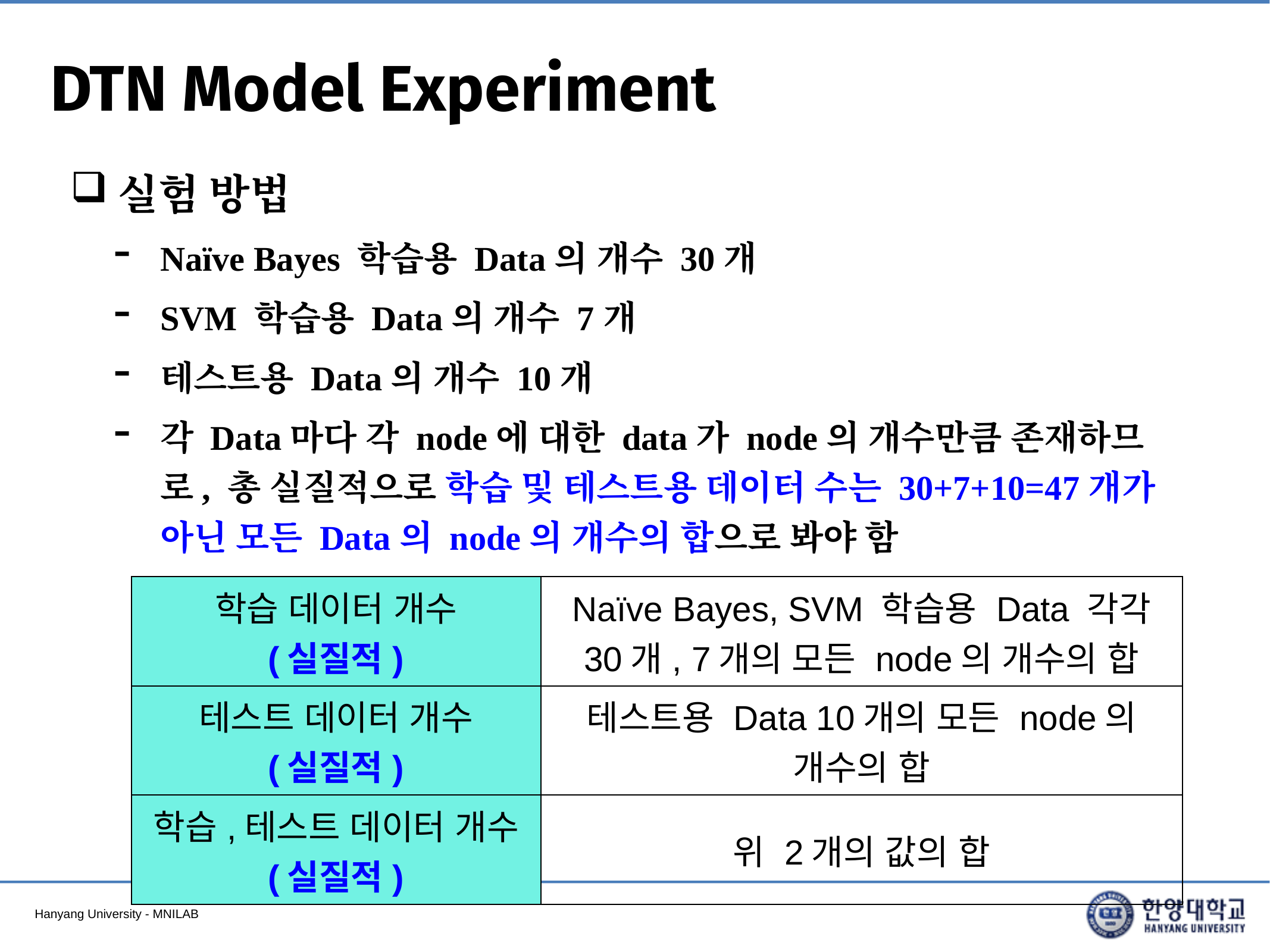

# DTN Model Experiment
실험 방법
Naïve Bayes 학습용 Data의 개수 30개
SVM 학습용 Data의 개수 7개
테스트용 Data의 개수 10개
각 Data마다 각 node에 대한 data가 node의 개수만큼 존재하므로, 총 실질적으로 학습 및 테스트용 데이터 수는 30+7+10=47개가 아닌 모든 Data의 node의 개수의 합으로 봐야 함
| 학습 데이터 개수 (실질적) | Naïve Bayes, SVM 학습용 Data 각각 30개, 7개의 모든 node의 개수의 합 |
| --- | --- |
| 테스트 데이터 개수 (실질적) | 테스트용 Data 10개의 모든 node의 개수의 합 |
| 학습,테스트 데이터 개수 (실질적) | 위 2개의 값의 합 |